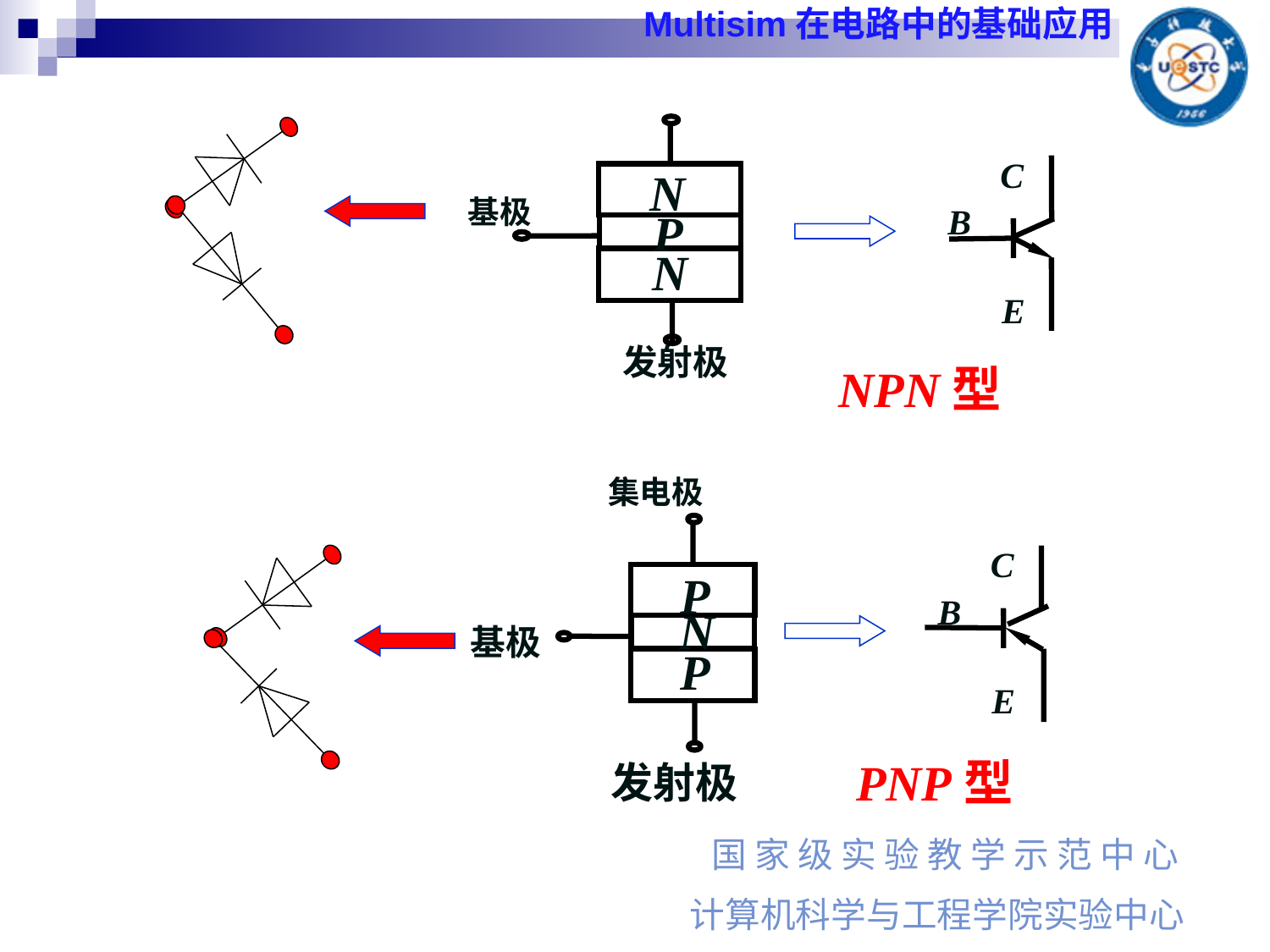

N

P

N

C

B

E
基极

发射极
NPN型
集电极

C

B

E

P

N

基极

P

PNP型
发射极